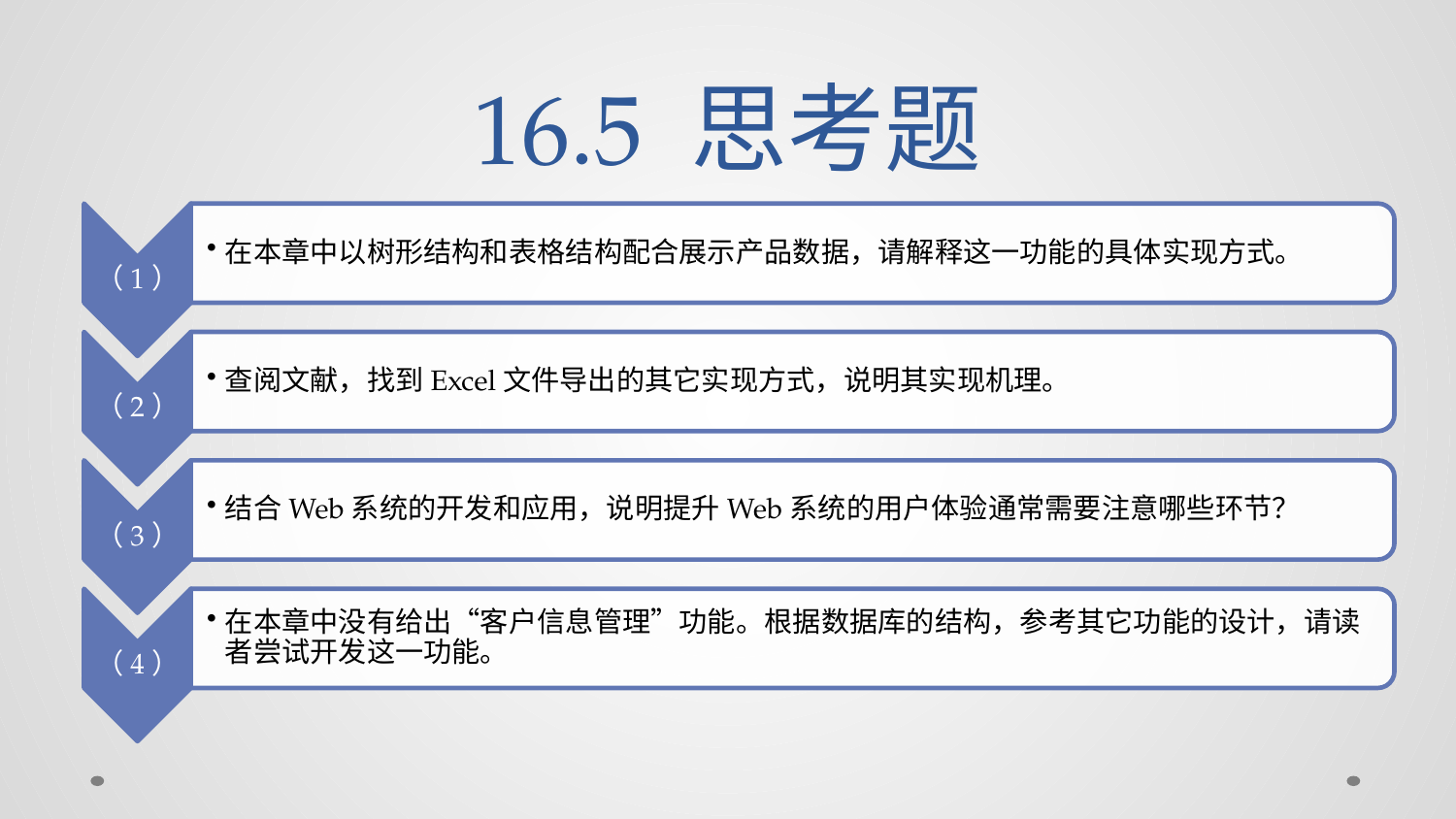

# 16.5 思考题
（1）
在本章中以树形结构和表格结构配合展示产品数据，请解释这一功能的具体实现方式。
（2）
查阅文献，找到Excel文件导出的其它实现方式，说明其实现机理。
（3）
结合Web系统的开发和应用，说明提升Web系统的用户体验通常需要注意哪些环节？
（4）
在本章中没有给出“客户信息管理”功能。根据数据库的结构，参考其它功能的设计，请读者尝试开发这一功能。